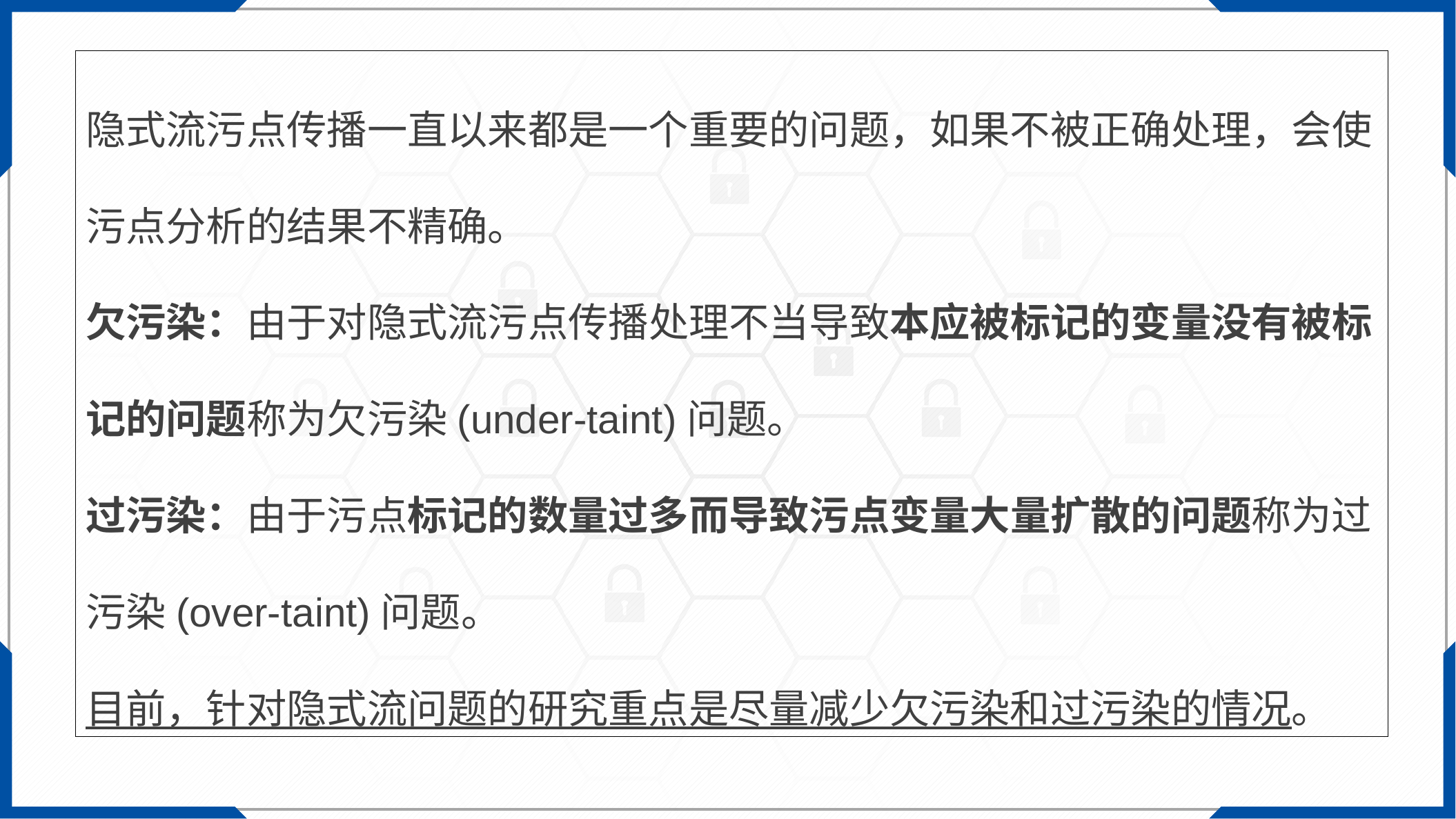

隐式流污点传播一直以来都是一个重要的问题，如果不被正确处理，会使污点分析的结果不精确。
欠污染：由于对隐式流污点传播处理不当导致本应被标记的变量没有被标记的问题称为欠污染(under-taint)问题。
过污染：由于污点标记的数量过多而导致污点变量大量扩散的问题称为过污染(over-taint)问题。
目前，针对隐式流问题的研究重点是尽量减少欠污染和过污染的情况。